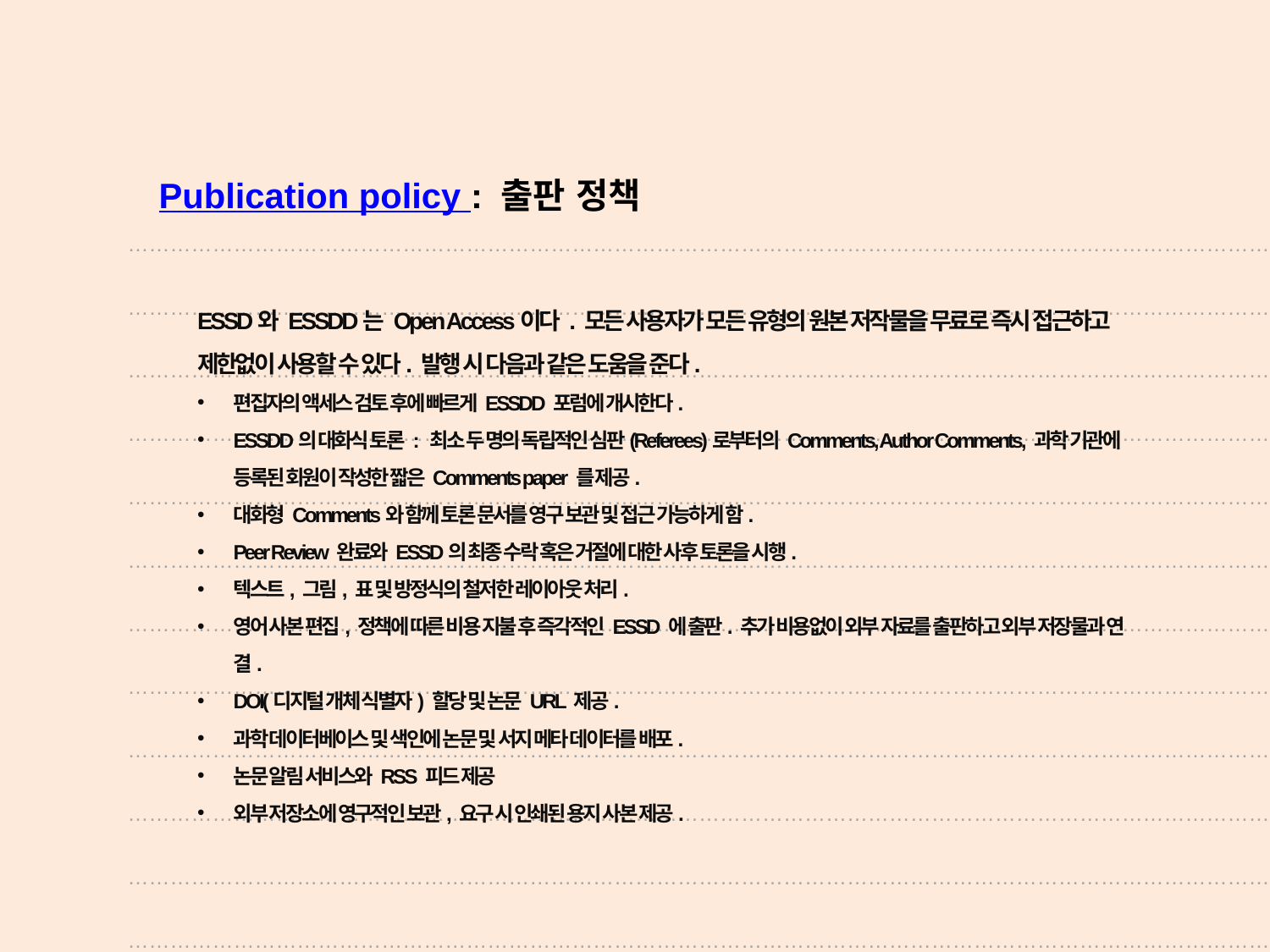

Publication policy : 출판 정책
ESSD와 ESSDD는 Open Access이다 . 모든 사용자가 모든 유형의 원본 저작물을 무료로 즉시 접근하고 제한없이 사용할 수 있다. 발행 시 다음과 같은 도움을 준다.
편집자의 액세스 검토 후에 빠르게 ESSDD 포럼에 개시한다.
ESSDD의 대화식 토론 :  최소 두 명의 독립적인 심판(Referees)로부터의 Comments, Author Comments, 과학 기관에 등록된 회원이 작성한 짧은 Comments paper 를 제공.
대화형 Comments와 함께 토론 문서를 영구 보관 및 접근 가능하게 함.
Peer Review 완료와 ESSD의 최종 수락 혹은 거절에 대한 사후 토론을 시행.
텍스트, 그림, 표 및 방정식의 철저한 레이아웃 처리.
영어 사본 편집, 정책에 따른 비용 지불 후 즉각적인 ESSD 에 출판. 추가 비용없이 외부 자료를 출판하고 외부 저장물과 연결.
DOI(디지털 개체 식별자) 할당 및 논문 URL 제공.
과학 데이터베이스 및 색인에 논문 및 서지 메타 데이터를 배포.
논문 알림 서비스와 RSS 피드 제공
외부 저장소에 영구적인 보관, 요구 시 인쇄된 용지 사본 제공.